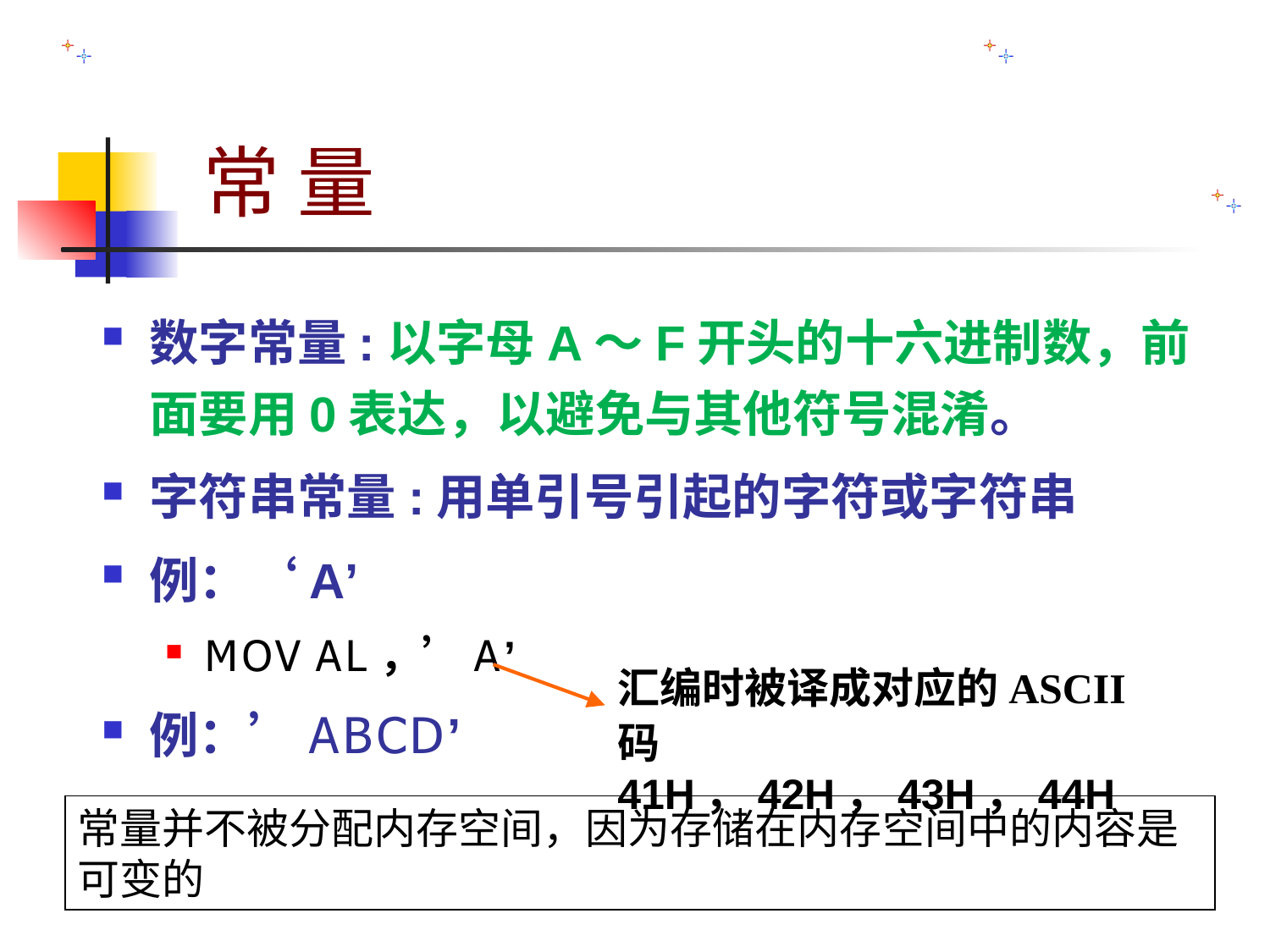

# 常 量
数字常量:以字母A～F开头的十六进制数，前面要用0表达，以避免与其他符号混淆。
字符串常量:用单引号引起的字符或字符串
例：‘A’
MOV AL，’A’
例：’ABCD’
汇编时被译成对应的ASCII
码41H，42H，43H，44H

常量并不被分配内存空间，因为存储在内存空间中的内容是可变的